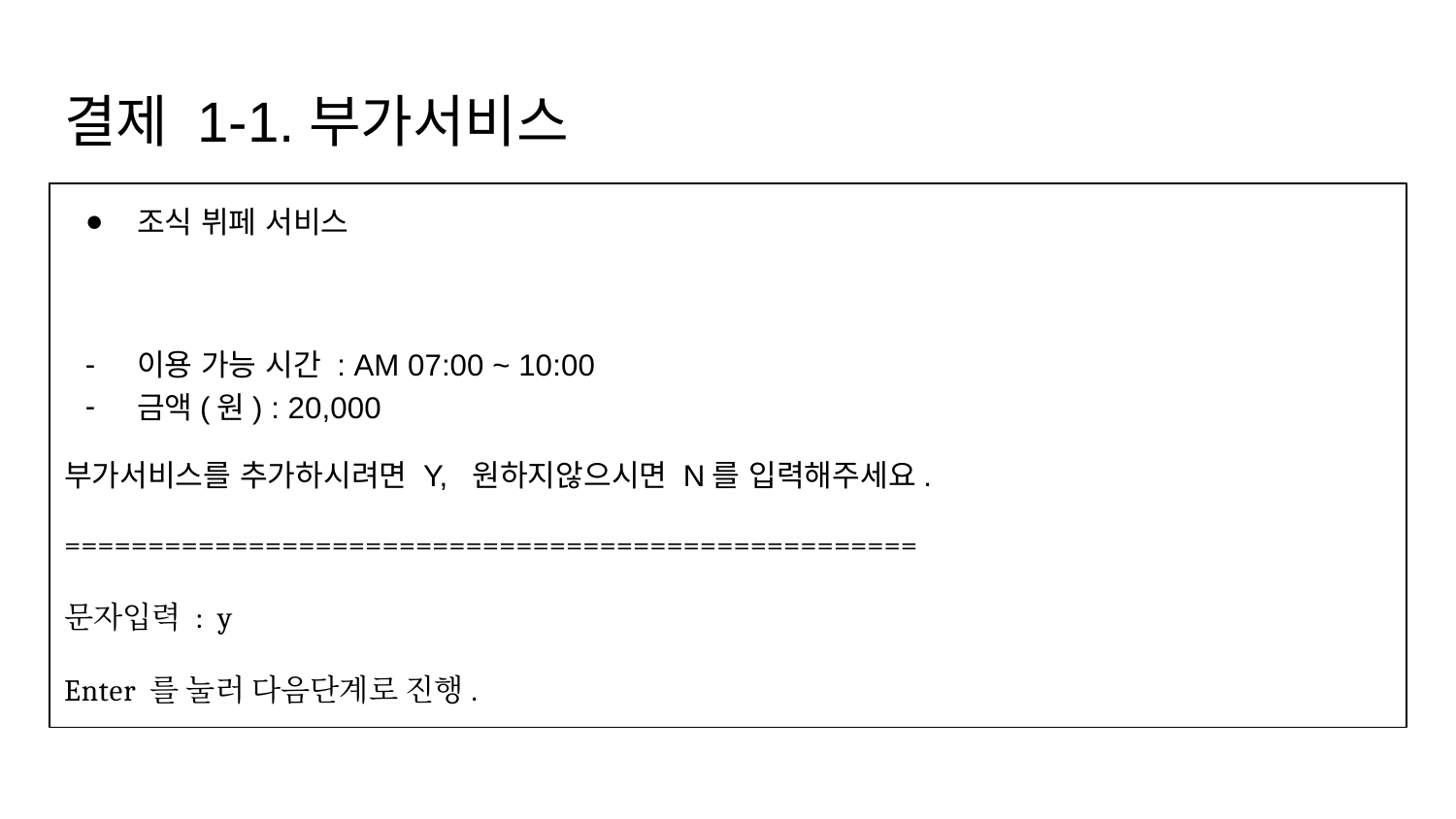

# 결제 1-1.부가서비스
조식 뷔페 서비스

이용 가능 시간 : AM 07:00 ~ 10:00
금액(원) : 20,000
부가서비스를 추가하시려면 Y,  원하지않으시면 N를 입력해주세요.
===================================================

문자입력 :  y

Enter 를 눌러 다음단계로 진행.